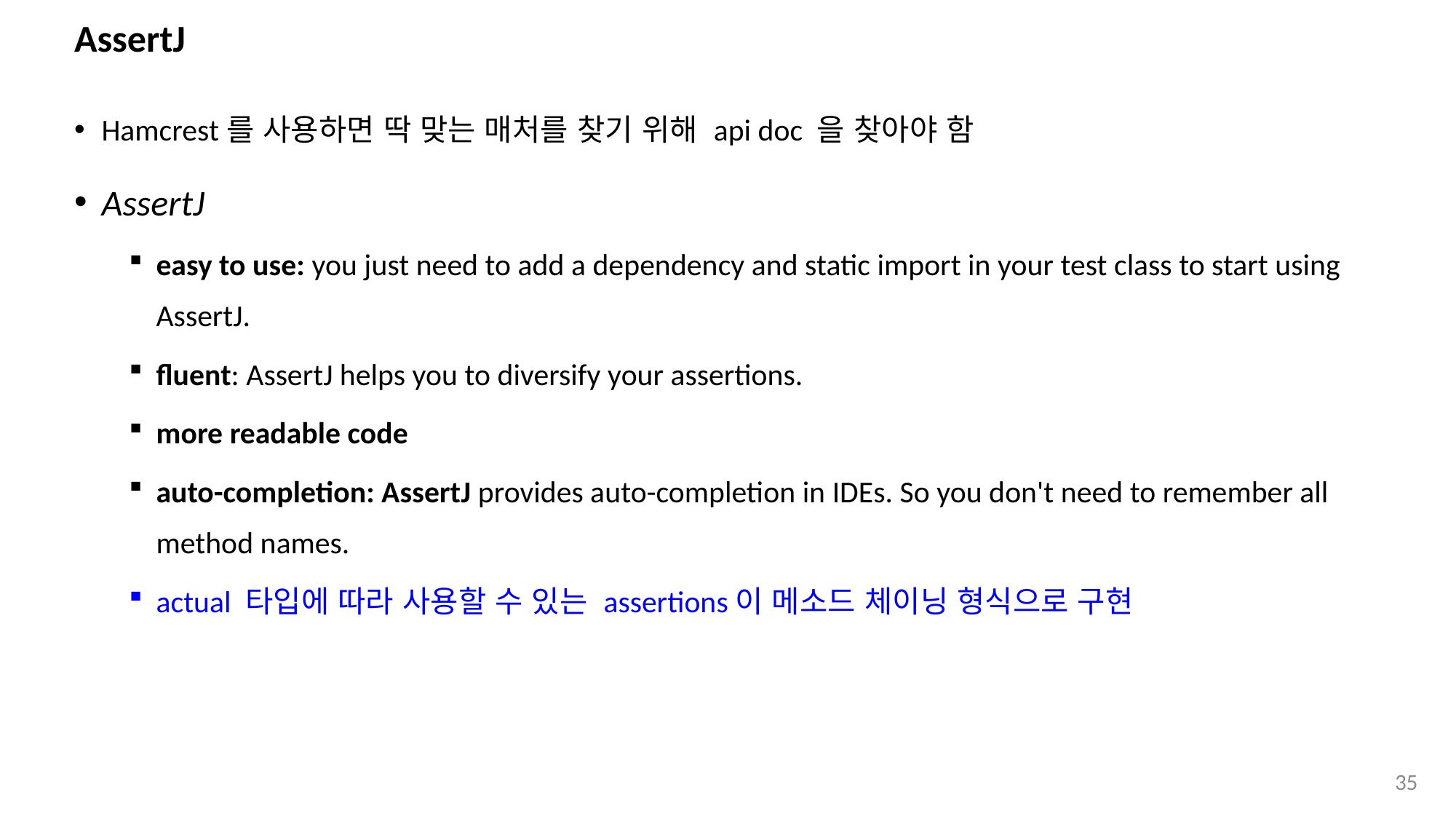

# AssertJ
Hamcrest를 사용하면 딱 맞는 매처를 찾기 위해 api doc 을 찾아야 함
AssertJ
easy to use: you just need to add a dependency and static import in your test class to start using AssertJ.
fluent: AssertJ helps you to diversify your assertions.
more readable code
auto-completion: AssertJ provides auto-completion in IDEs. So you don't need to remember all method names.
actual 타입에 따라 사용할 수 있는 assertions이 메소드 체이닝 형식으로 구현

35